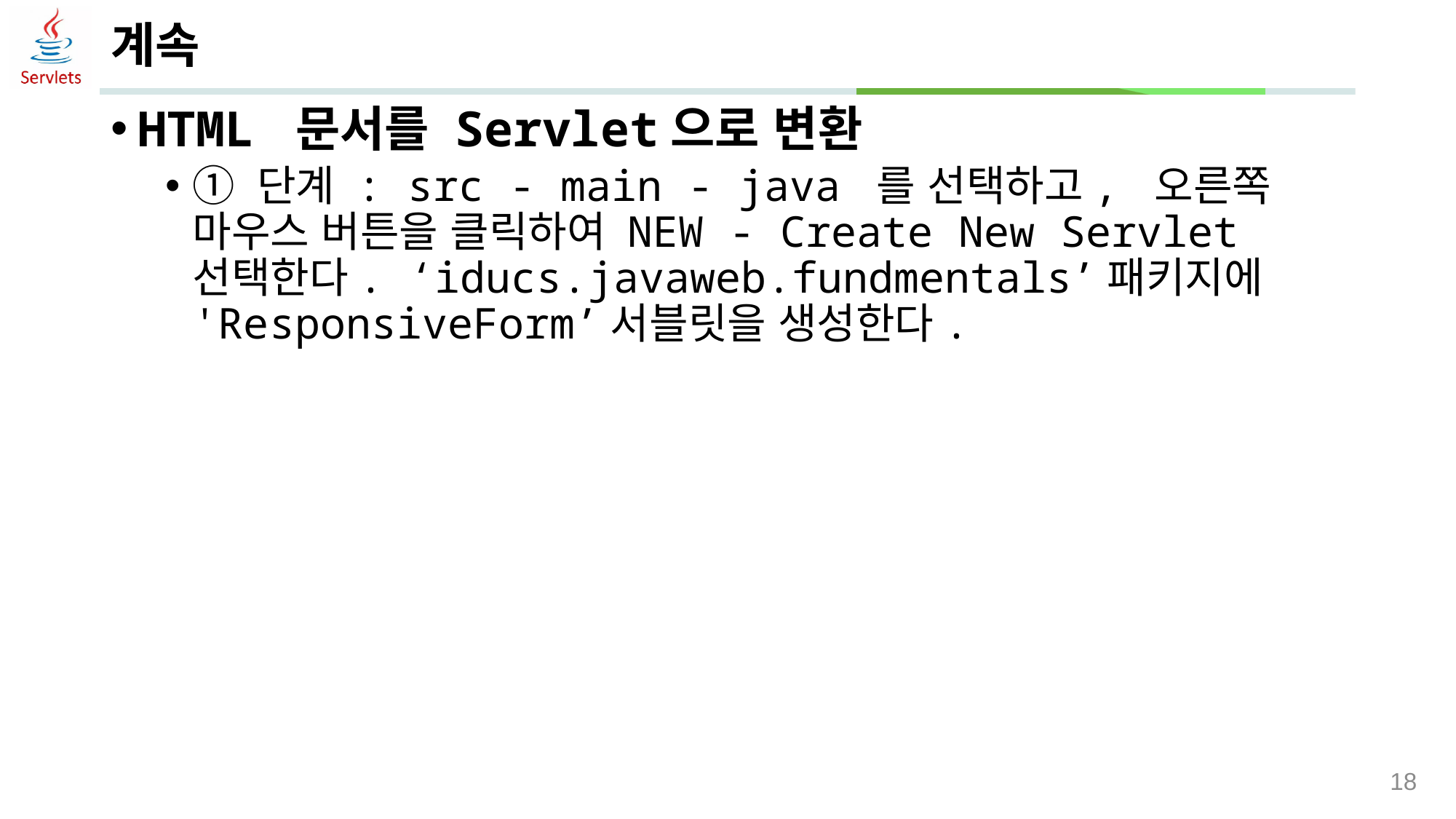

# 계속
HTML 문서를 Servlet으로 변환
① 단계 : src - main - java 를 선택하고, 오른쪽 마우스 버튼을 클릭하여 NEW - Create New Servlet 선택한다. ‘iducs.javaweb.fundmentals’패키지에 'ResponsiveForm’서블릿을 생성한다.

18